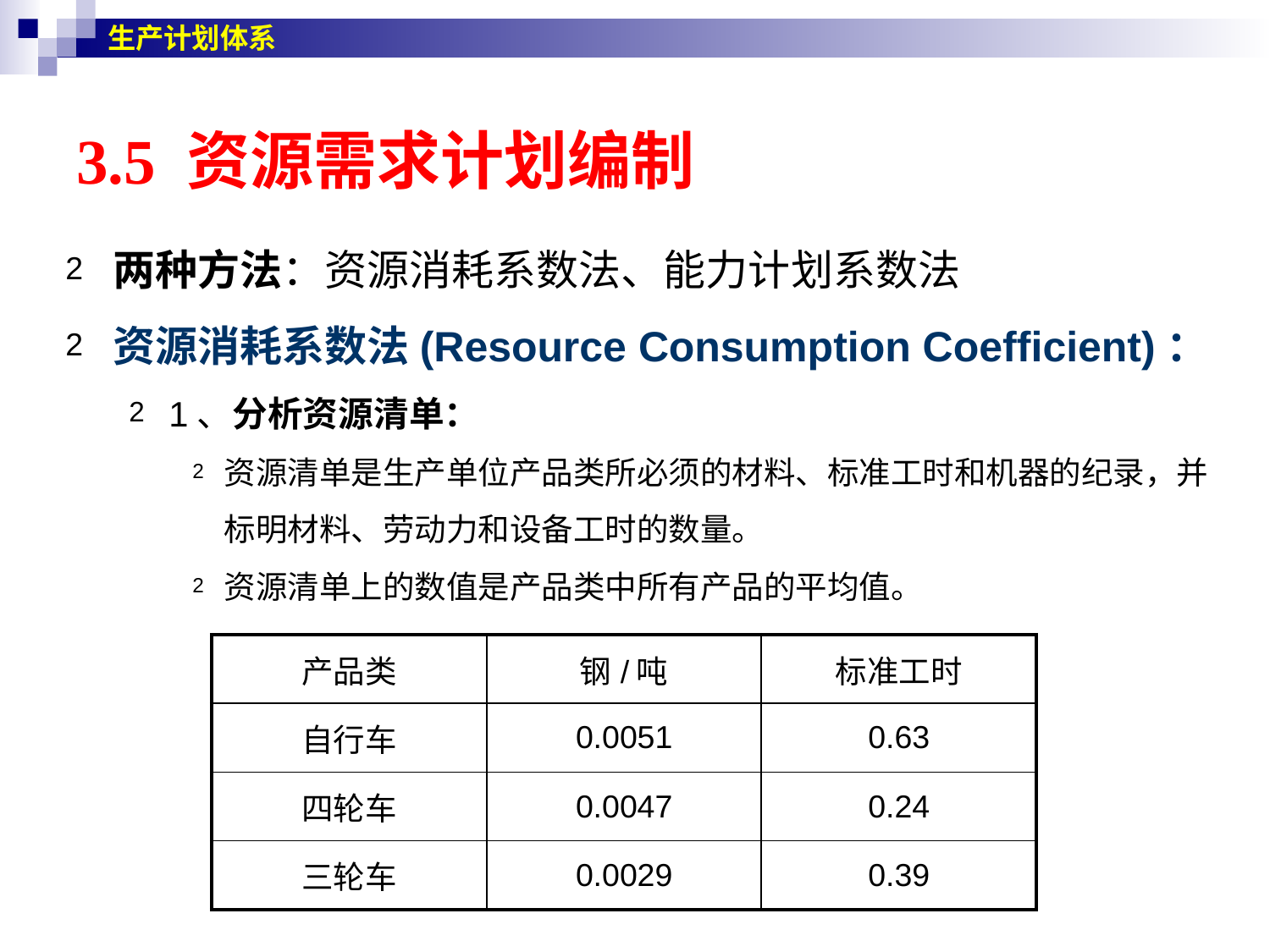

生产计划体系
# 3.5 资源需求计划编制
两种方法：资源消耗系数法、能力计划系数法
资源消耗系数法(Resource Consumption Coefficient)：
1、分析资源清单：
资源清单是生产单位产品类所必须的材料、标准工时和机器的纪录，并标明材料、劳动力和设备工时的数量。
资源清单上的数值是产品类中所有产品的平均值。

| 产品类 | 钢/吨 | 标准工时 |
| --- | --- | --- |
| 自行车 | 0.0051 | 0.63 |
| 四轮车 | 0.0047 | 0.24 |
| 三轮车 | 0.0029 | 0.39 |